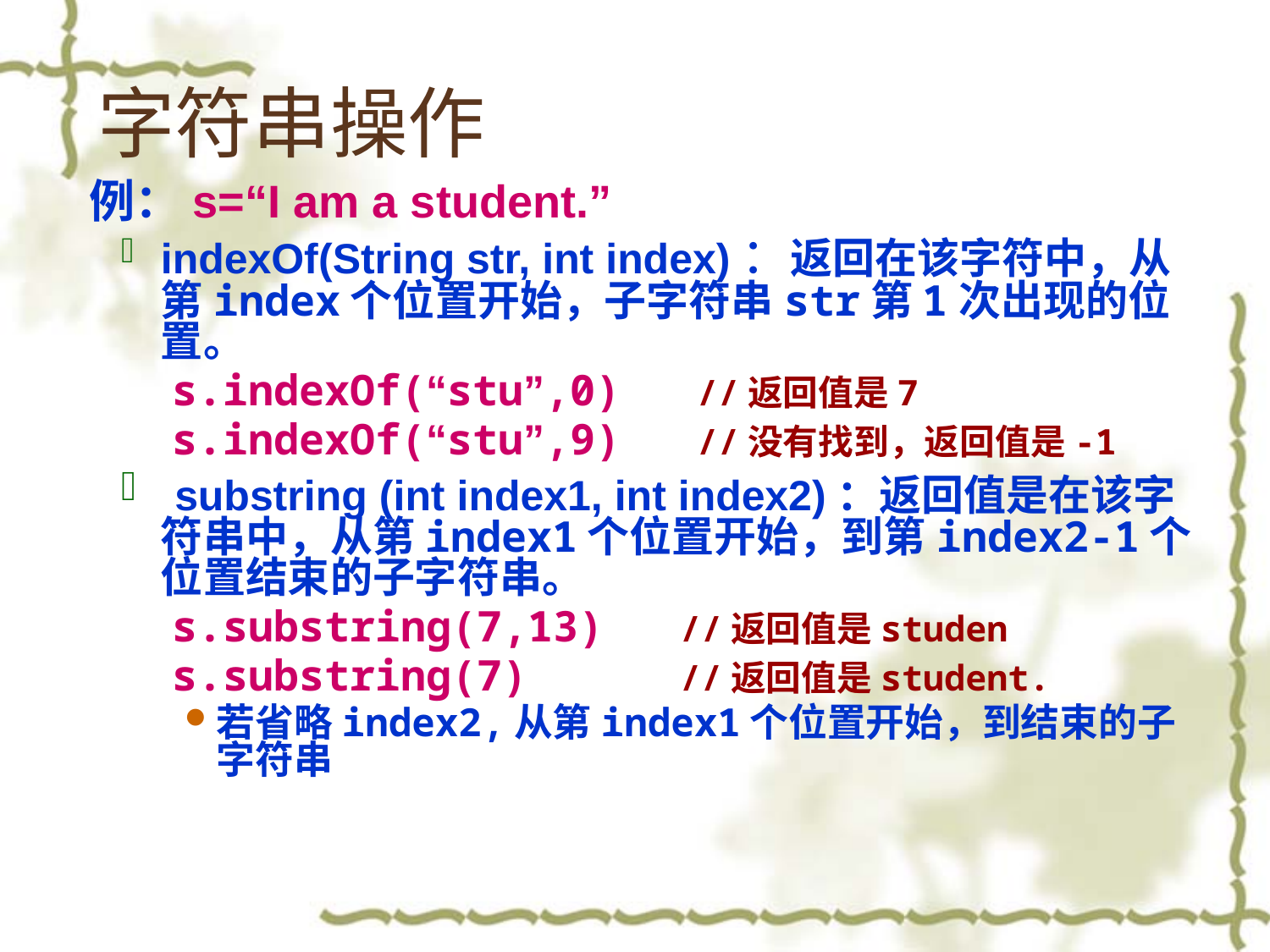

# 字符串操作
  例：s=“I am a student.”
indexOf(String str, int index)：返回在该字符中，从第index个位置开始，子字符串str第1次出现的位置。
  s.indexOf(“stu”,0)   //返回值是7
  s.indexOf(“stu”,9)   //没有找到，返回值是-1
 substring (int index1, int index2)：返回值是在该字符串中，从第index1个位置开始，到第index2-1个位置结束的子字符串。
  s.substring(7,13)   //返回值是studen
  s.substring(7)      //返回值是student.
若省略index2,从第index1个位置开始，到结束的子字符串